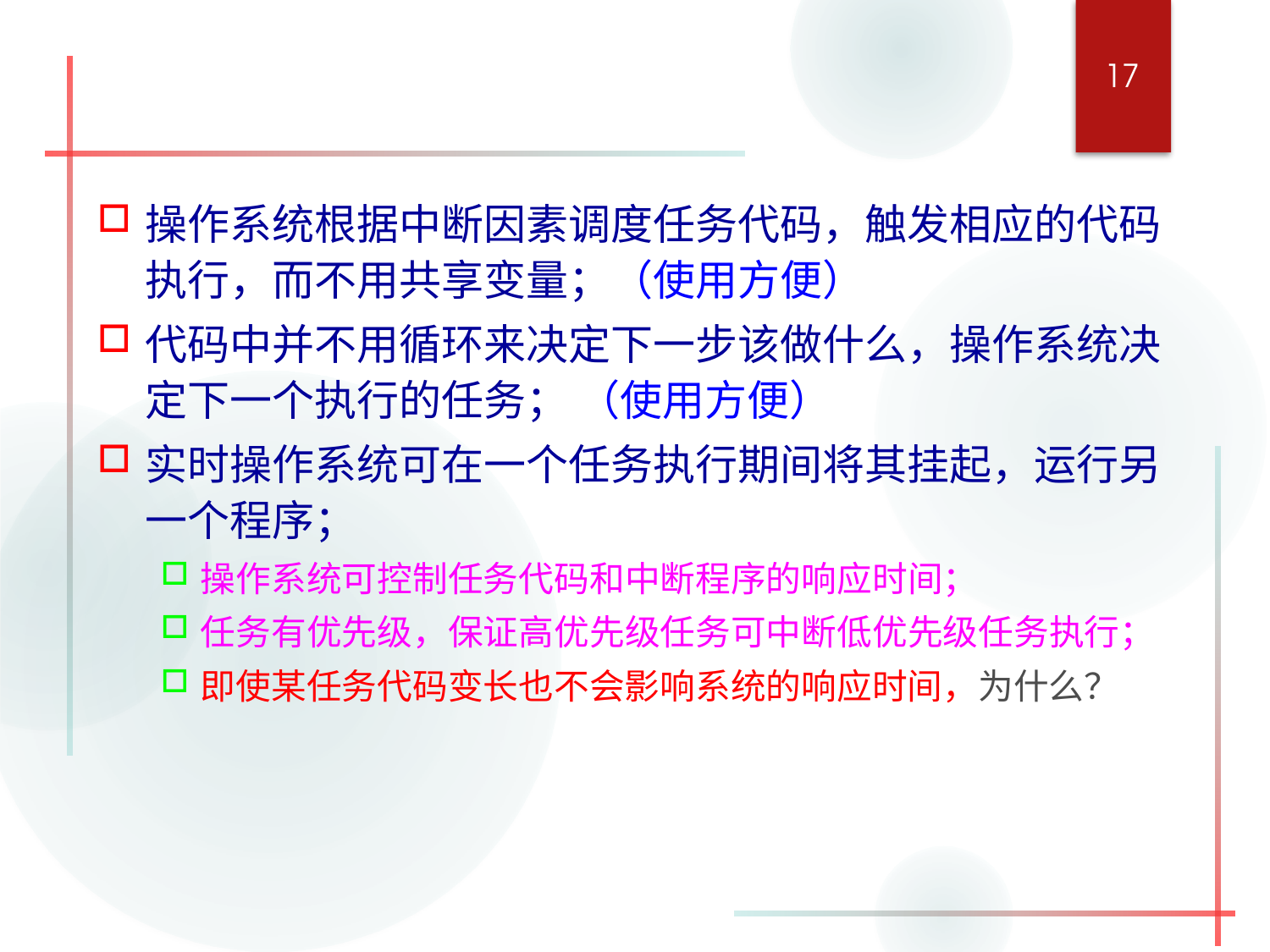

17
#
操作系统根据中断因素调度任务代码，触发相应的代码执行，而不用共享变量；（使用方便）
代码中并不用循环来决定下一步该做什么，操作系统决定下一个执行的任务； （使用方便）
实时操作系统可在一个任务执行期间将其挂起，运行另一个程序；
操作系统可控制任务代码和中断程序的响应时间；
任务有优先级，保证高优先级任务可中断低优先级任务执行；
即使某任务代码变长也不会影响系统的响应时间，为什么？